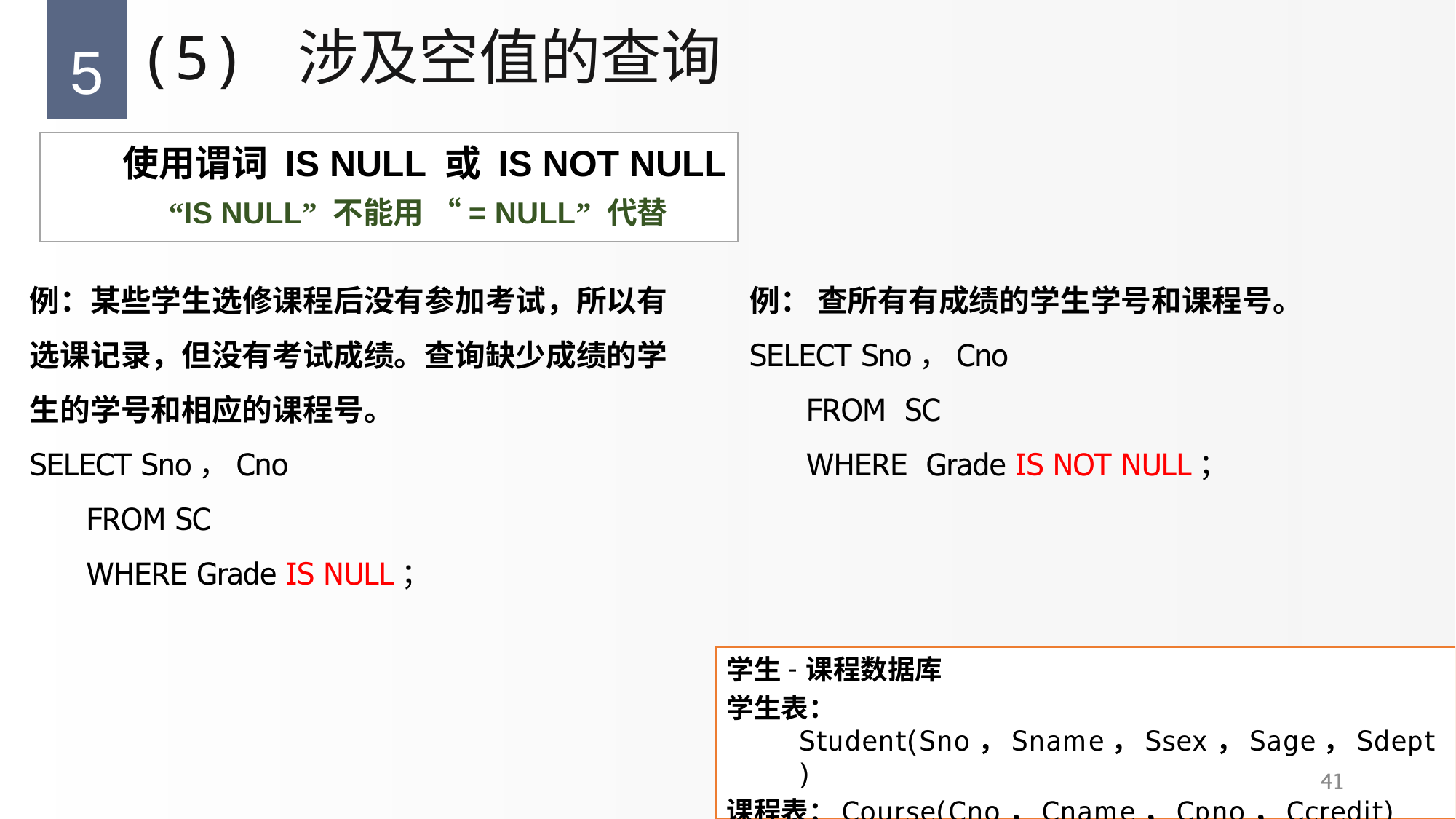

# (5) 涉及空值的查询
 使用谓词 IS NULL 或 IS NOT NULL
 “IS NULL” 不能用 “= NULL” 代替
例：某些学生选修课程后没有参加考试，所以有选课记录，但没有考试成绩。查询缺少成绩的学生的学号和相应的课程号。
SELECT Sno，Cno
      FROM SC
      WHERE Grade IS NULL；
例： 查所有有成绩的学生学号和课程号。
SELECT Sno，Cno
      FROM  SC
      WHERE  Grade IS NOT NULL；
41